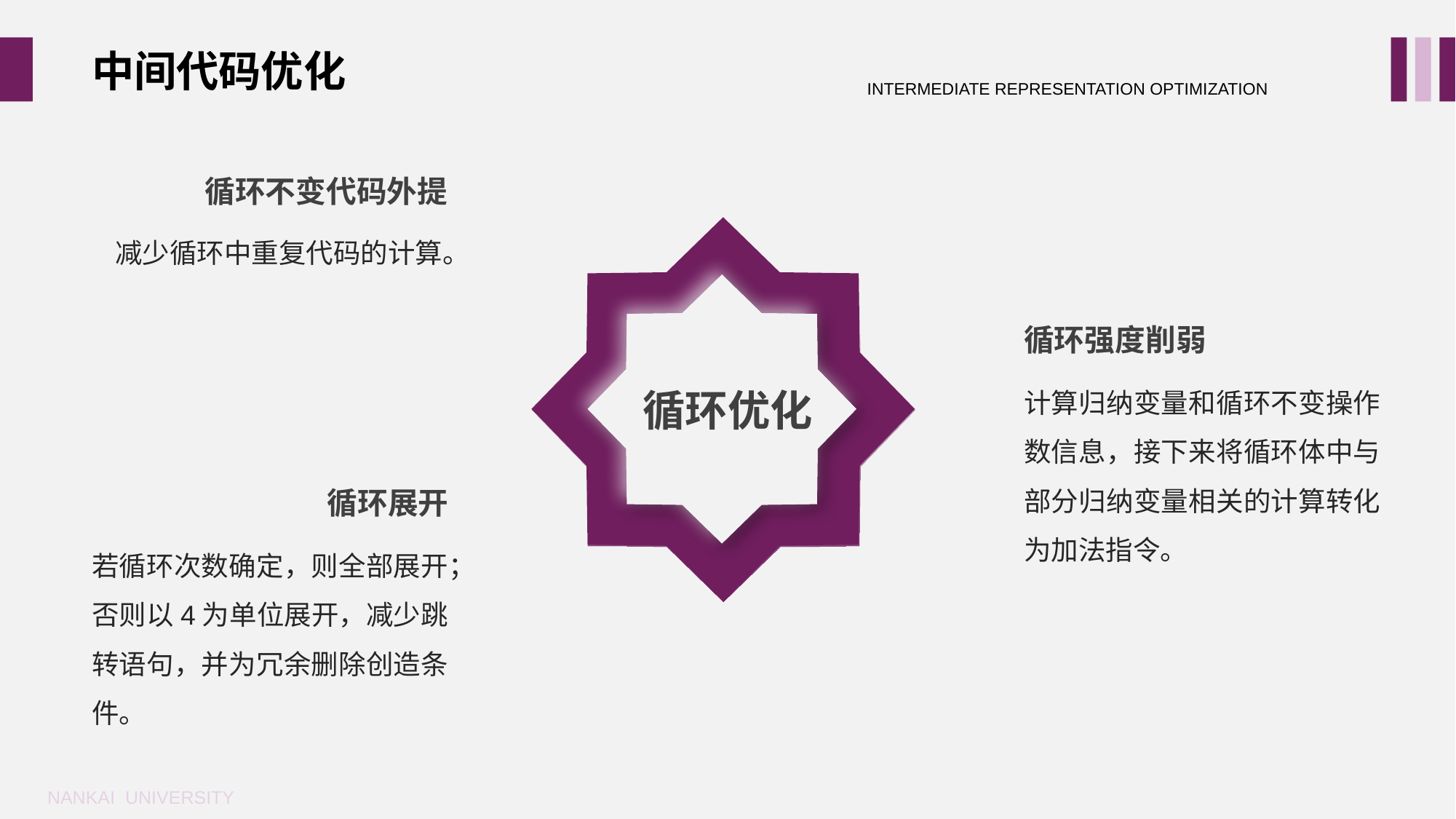

中间代码优化
INTERMEDIATE REPRESENTATION OPTIMIZATION
循环不变代码外提
减少循环中重复代码的计算。

循环优化
循环强度削弱
计算归纳变量和循环不变操作数信息，接下来将循环体中与部分归纳变量相关的计算转化为加法指令。
循环展开
若循环次数确定，则全部展开；否则以4为单位展开，减少跳转语句，并为冗余删除创造条件。